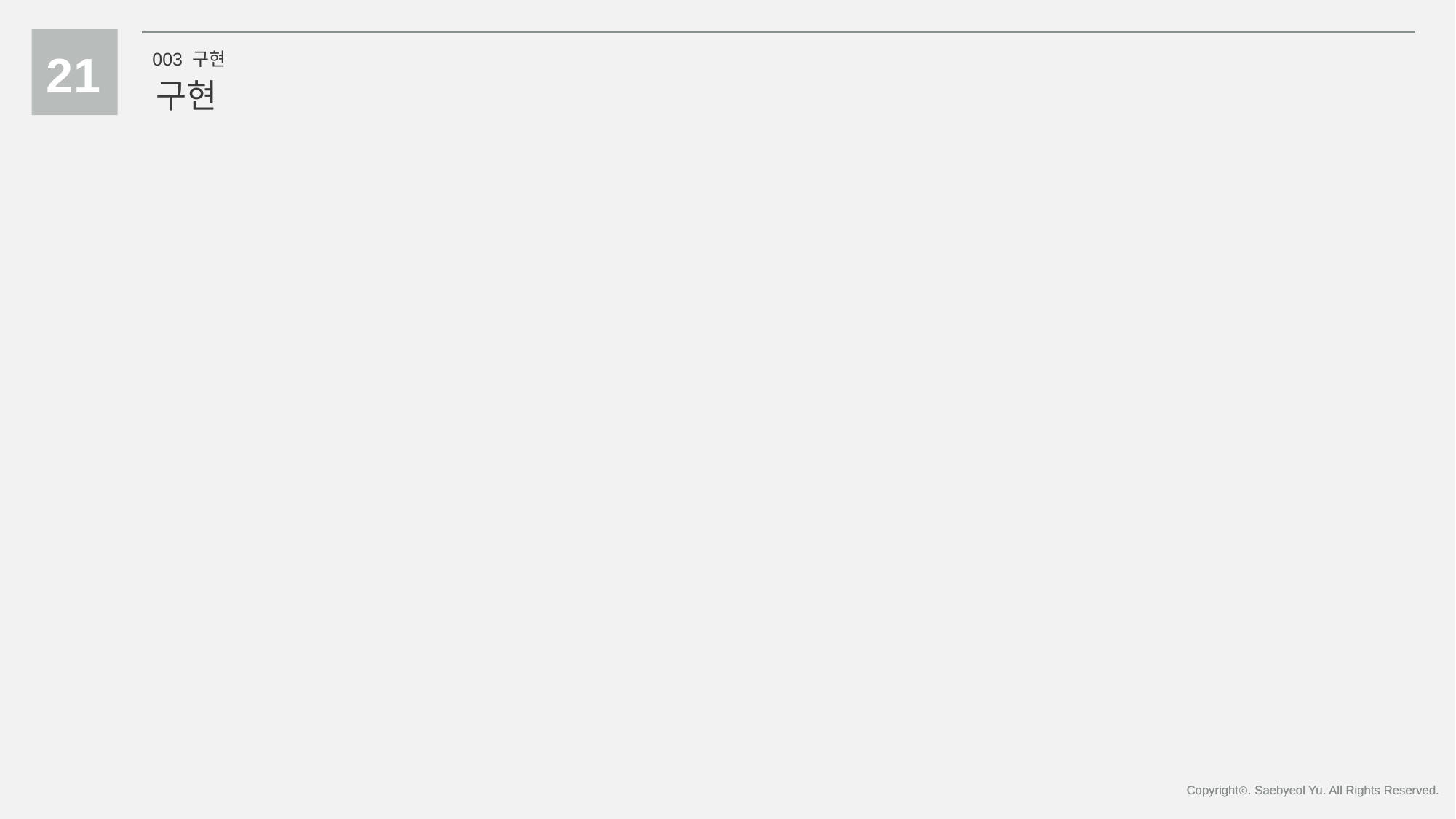

21
003 구현
구현
Copyrightⓒ. Saebyeol Yu. All Rights Reserved.